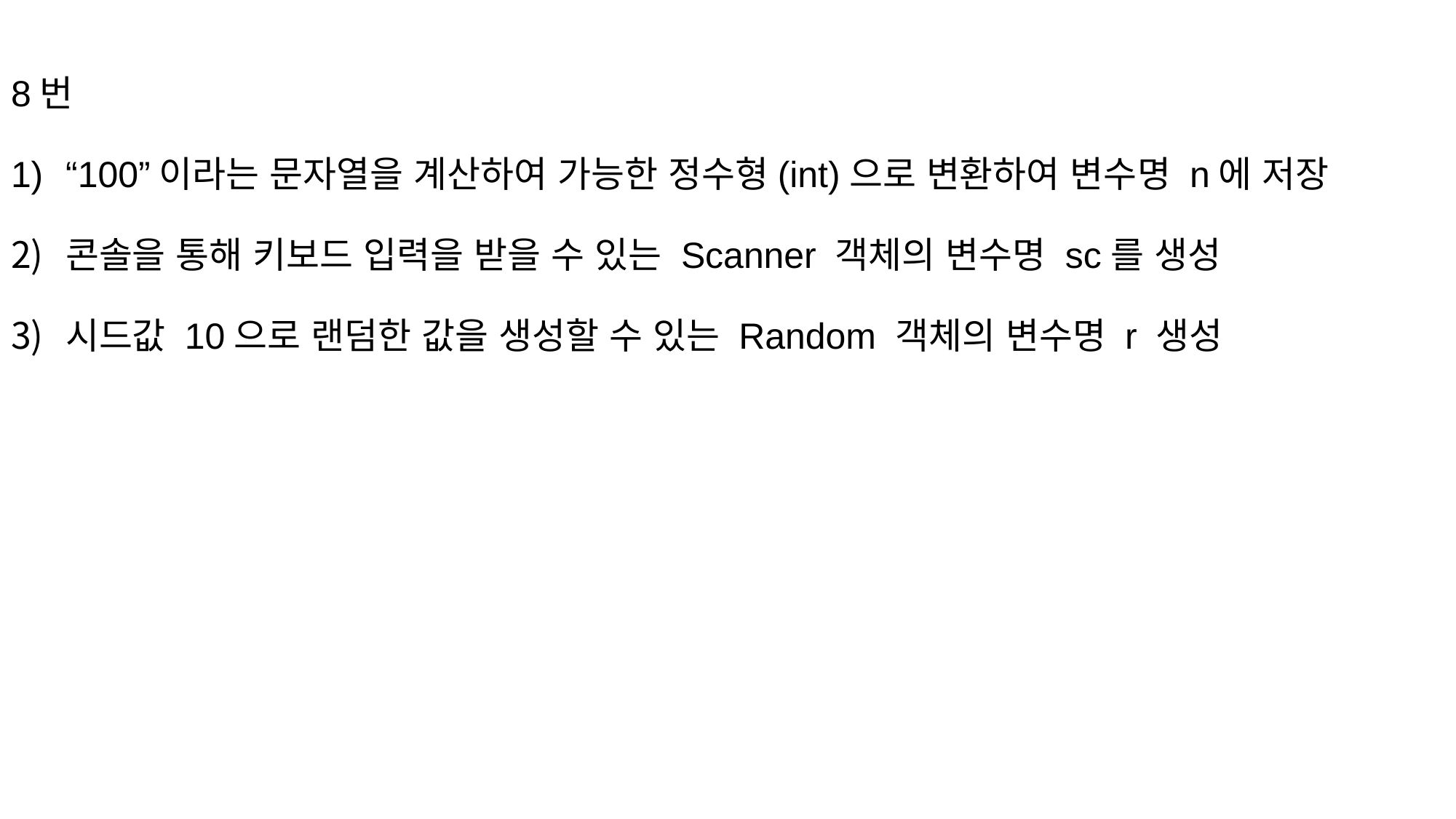

8번
“100”이라는 문자열을 계산하여 가능한 정수형(int)으로 변환하여 변수명 n에 저장
콘솔을 통해 키보드 입력을 받을 수 있는 Scanner 객체의 변수명 sc를 생성
시드값 10으로 랜덤한 값을 생성할 수 있는 Random 객체의 변수명 r 생성